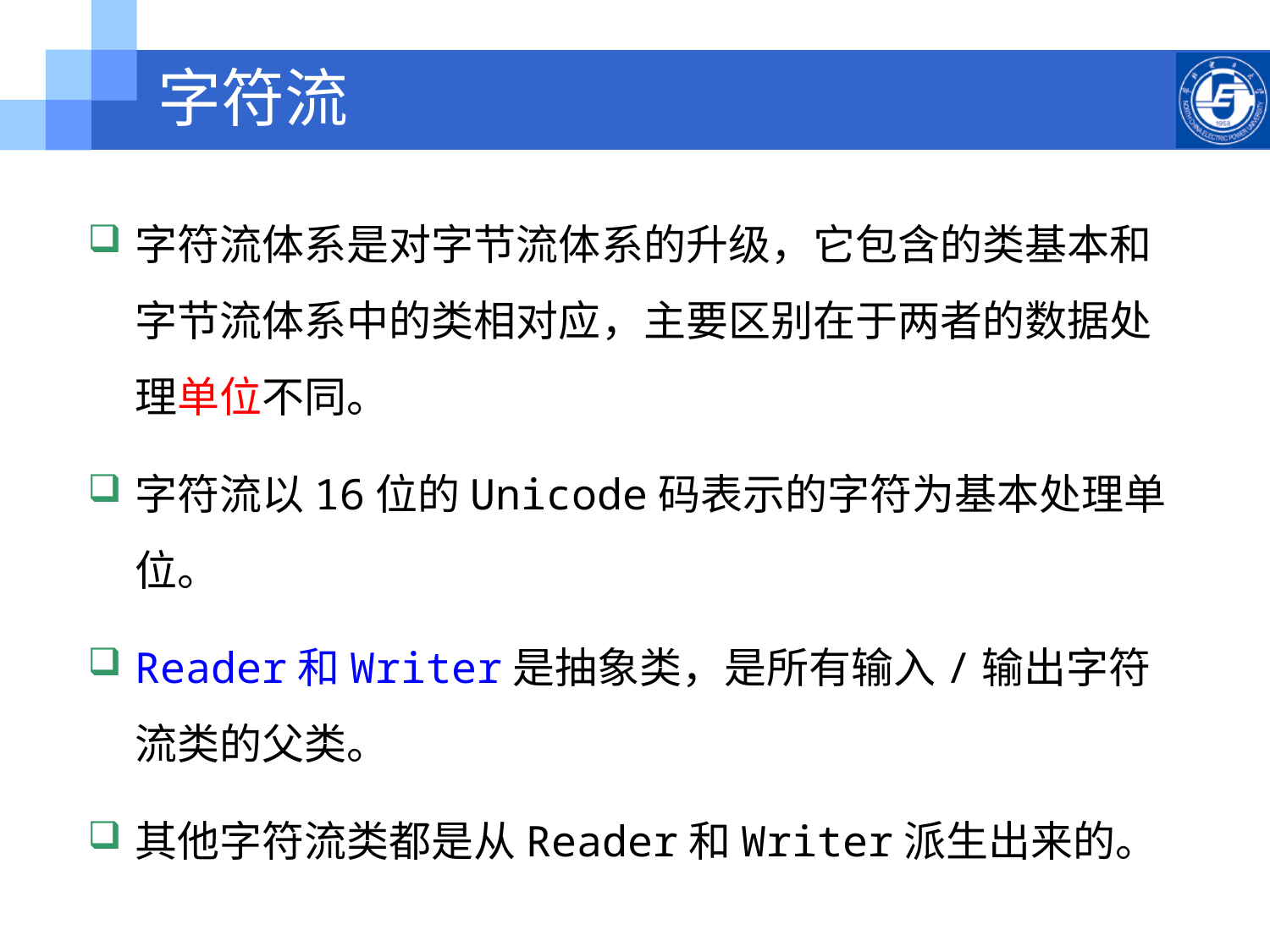

字符流
字符流体系是对字节流体系的升级，它包含的类基本和字节流体系中的类相对应，主要区别在于两者的数据处理单位不同。
字符流以16位的Unicode码表示的字符为基本处理单位。
Reader和Writer是抽象类，是所有输入/输出字符流类的父类。
其他字符流类都是从Reader和Writer派生出来的。